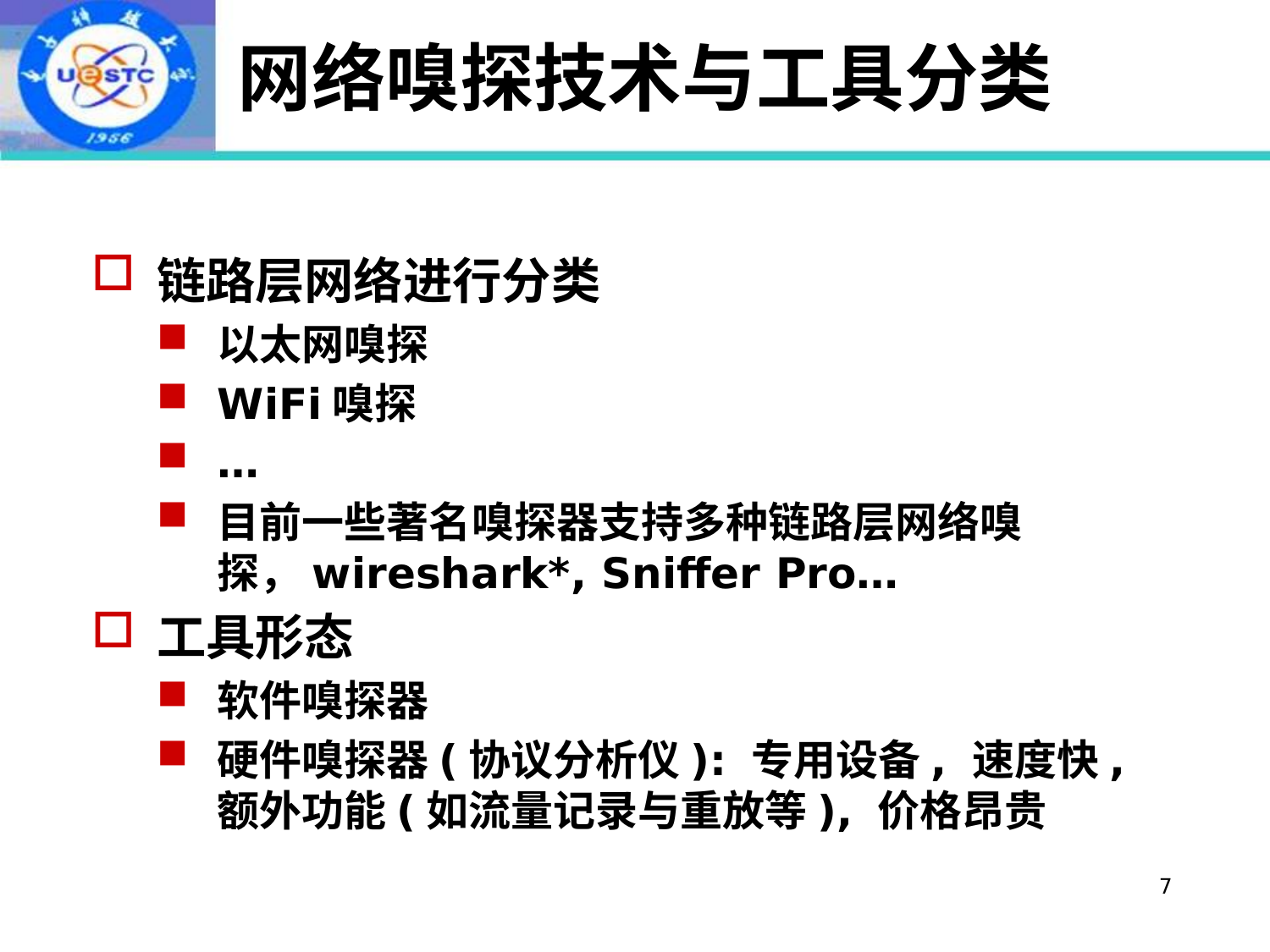

# 网络嗅探技术与工具分类
链路层网络进行分类
以太网嗅探
WiFi嗅探
…
目前一些著名嗅探器支持多种链路层网络嗅探，wireshark*, Sniffer Pro…
工具形态
软件嗅探器
硬件嗅探器(协议分析仪): 专用设备, 速度快, 额外功能(如流量记录与重放等), 价格昂贵
7